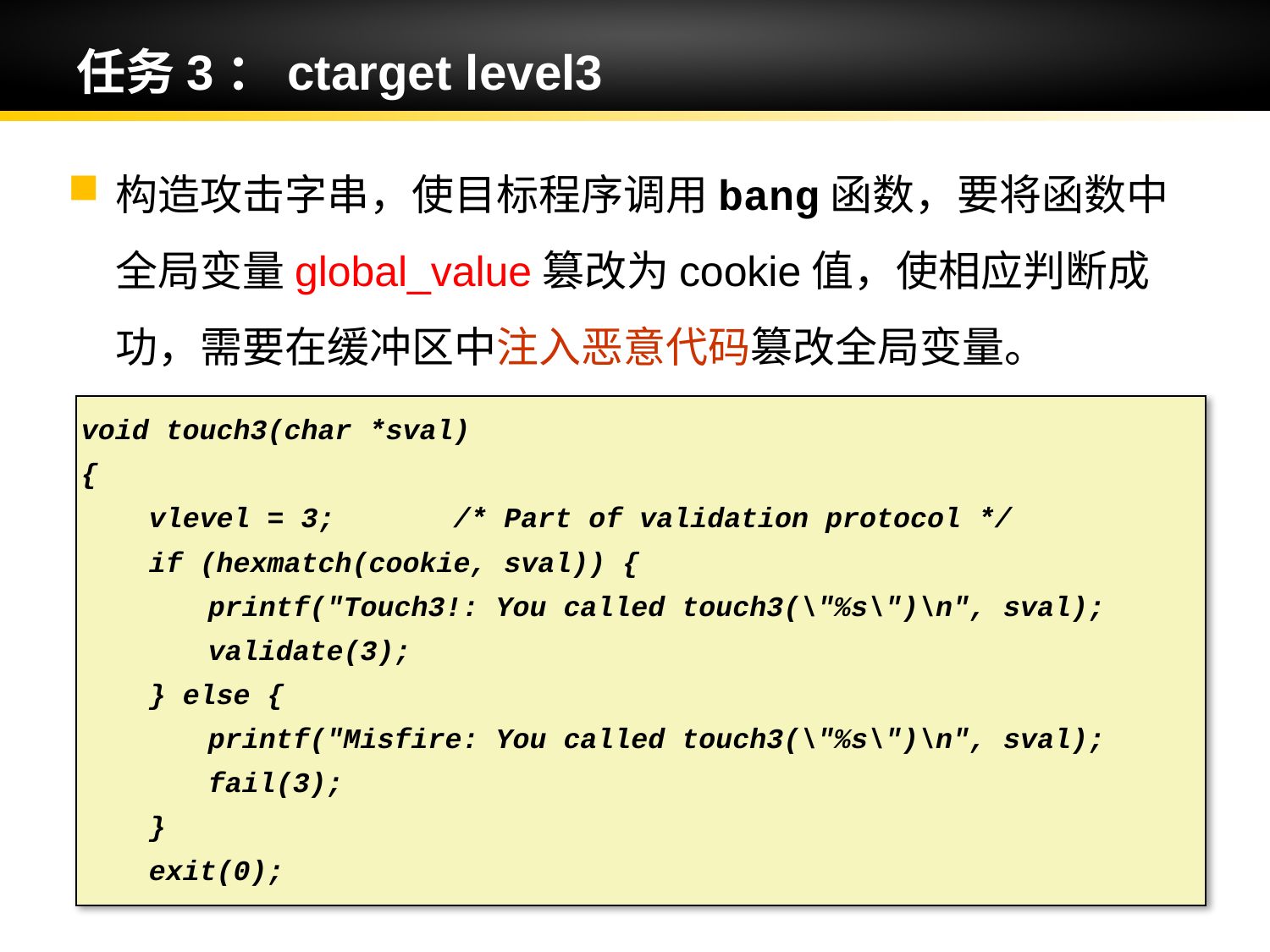

# 任务3：ctarget level3
构造攻击字串，使目标程序调用bang函数，要将函数中全局变量global_value篡改为cookie值，使相应判断成功，需要在缓冲区中注入恶意代码篡改全局变量。

void touch3(char *sval)
{
    vlevel = 3;       /* Part of validation protocol */
    if (hexmatch(cookie, sval)) {
	printf("Touch3!: You called touch3(\"%s\")\n", sval);
	validate(3);
    } else {
	printf("Misfire: You called touch3(\"%s\")\n", sval);
	fail(3);
    }
    exit(0);
 -9-